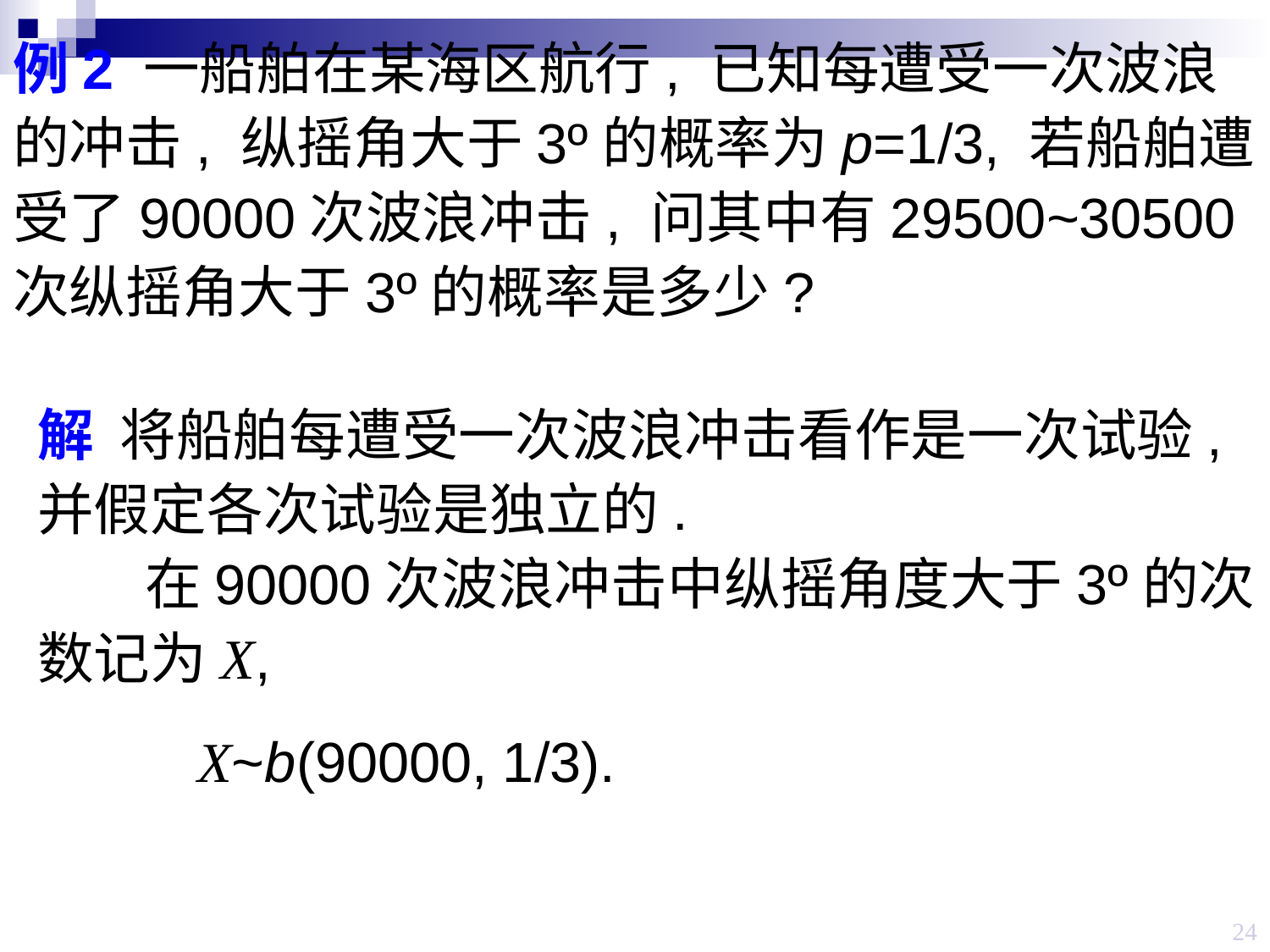

例2 一船舶在某海区航行, 已知每遭受一次波浪的冲击, 纵摇角大于3º的概率为p=1/3, 若船舶遭受了90000次波浪冲击, 问其中有29500~30500次纵摇角大于3º的概率是多少?
解  将船舶每遭受一次波浪冲击看作是一次试验, 并假定各次试验是独立的.
      在90000次波浪冲击中纵摇角度大于3º的次数记为X,
X~b(90000, 1/3).
24